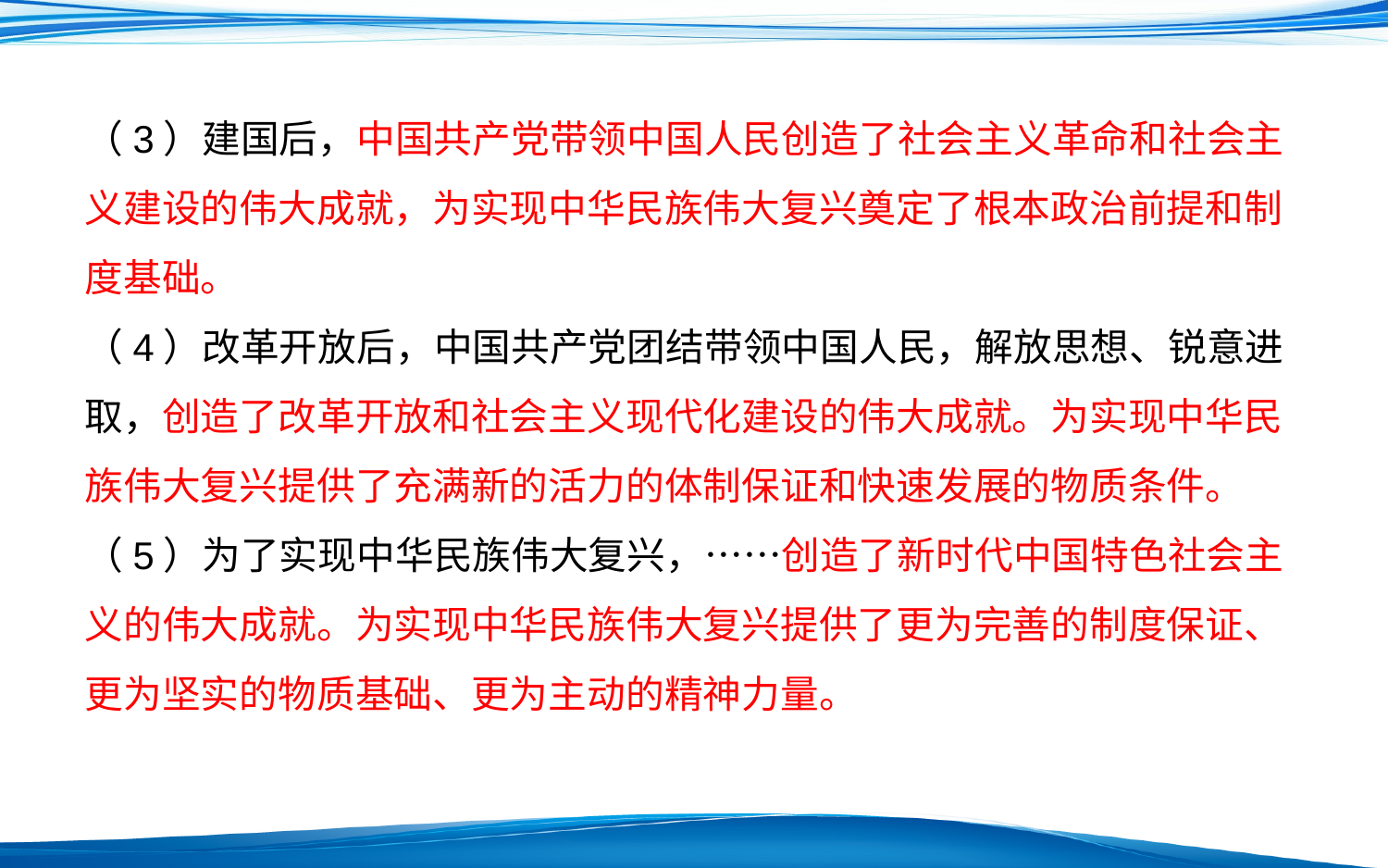

（3）建国后，中国共产党带领中国人民创造了社会主义革命和社会主义建设的伟大成就，为实现中华民族伟大复兴奠定了根本政治前提和制度基础。
（4）改革开放后，中国共产党团结带领中国人民，解放思想、锐意进取，创造了改革开放和社会主义现代化建设的伟大成就。为实现中华民族伟大复兴提供了充满新的活力的体制保证和快速发展的物质条件。
（5）为了实现中华民族伟大复兴，……创造了新时代中国特色社会主义的伟大成就。为实现中华民族伟大复兴提供了更为完善的制度保证、更为坚实的物质基础、更为主动的精神力量。